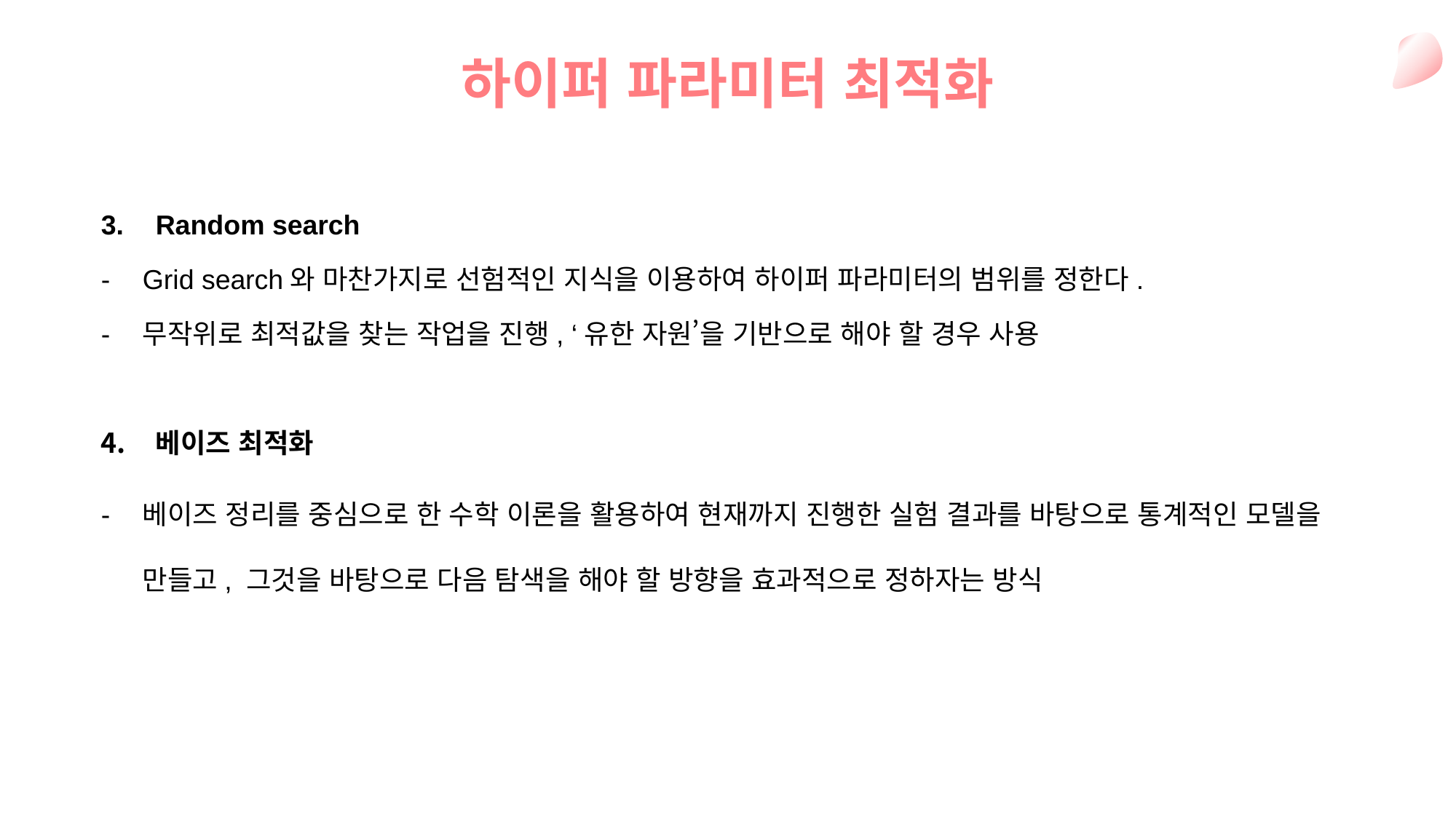

하이퍼 파라미터 최적화
Random search
-	Grid search와 마찬가지로 선험적인 지식을 이용하여 하이퍼 파라미터의 범위를 정한다.
-	무작위로 최적값을 찾는 작업을 진행, ‘유한 자원’을 기반으로 해야 할 경우 사용

베이즈 최적화
-	베이즈 정리를 중심으로 한 수학 이론을 활용하여 현재까지 진행한 실험 결과를 바탕으로 통계적인 모델을 만들고, 그것을 바탕으로 다음 탐색을 해야 할 방향을 효과적으로 정하자는 방식